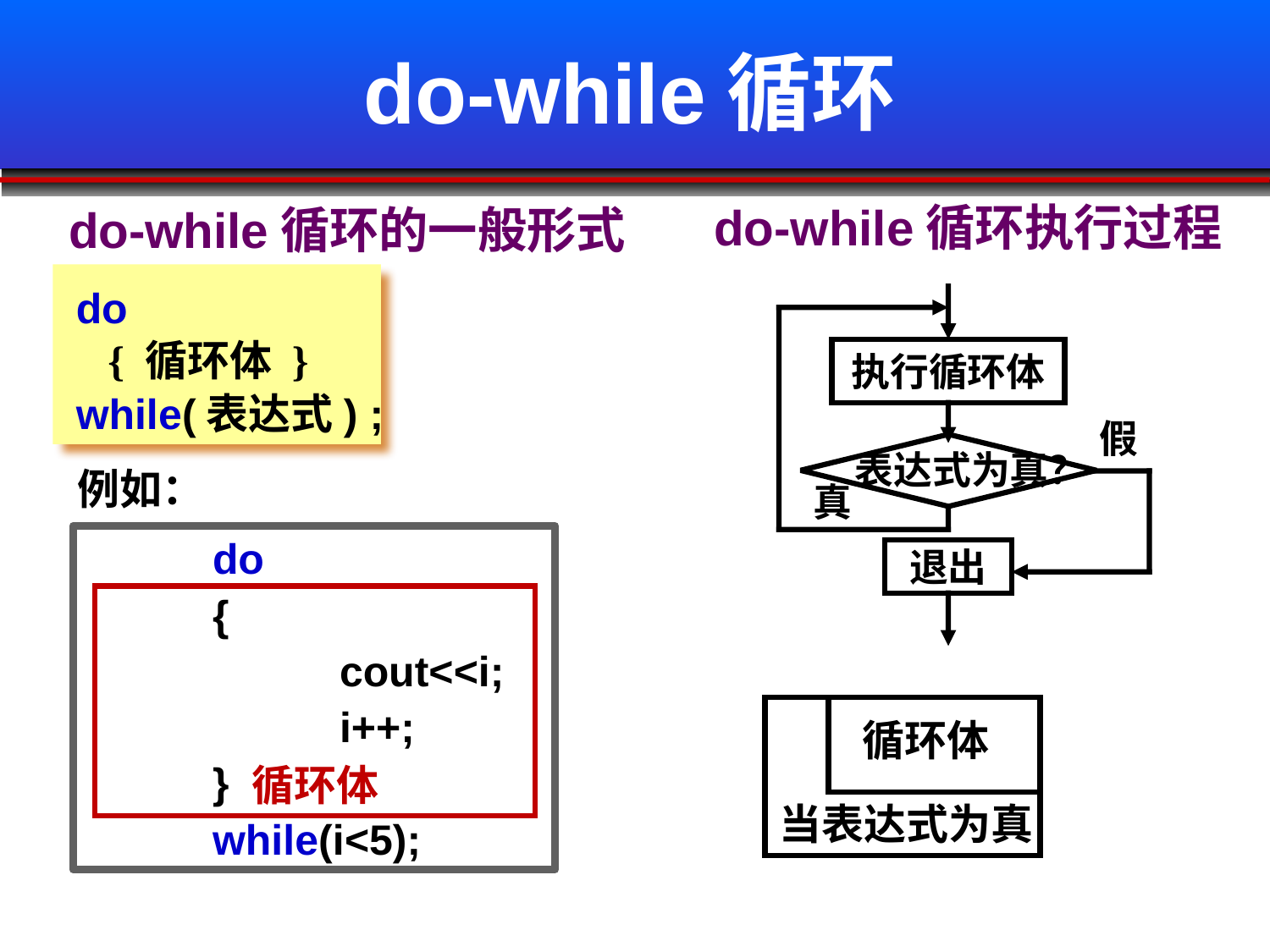

# do-while循环
 do-while循环执行过程
 do-while循环的一般形式

do

{ 循环体 }
执行循环体
while(表达式) ;

假

表达式为真？
 例如：

真

	do
	{
		cout<<i;
		i++;
	}
	while(i<5);

退出

循环体

循环体
当表达式为真